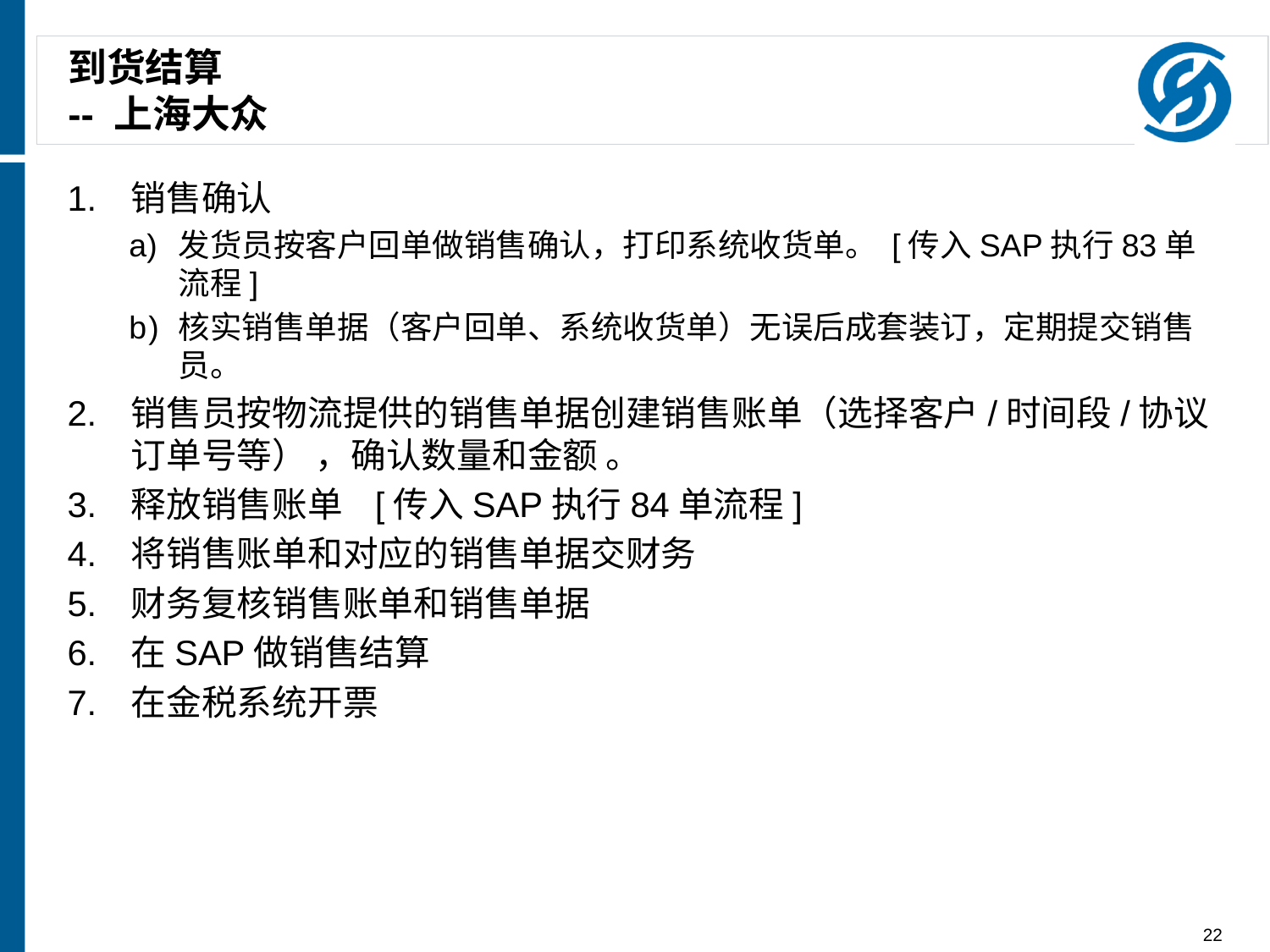

# 到货结算 -- 上海大众
销售确认
发货员按客户回单做销售确认，打印系统收货单。 [传入SAP执行83单流程]
核实销售单据（客户回单、系统收货单）无误后成套装订，定期提交销售员。
销售员按物流提供的销售单据创建销售账单（选择客户/时间段/协议订单号等） ，确认数量和金额 。
释放销售账单   [传入SAP执行84单流程]
将销售账单和对应的销售单据交财务
财务复核销售账单和销售单据
在SAP做销售结算
在金税系统开票

22